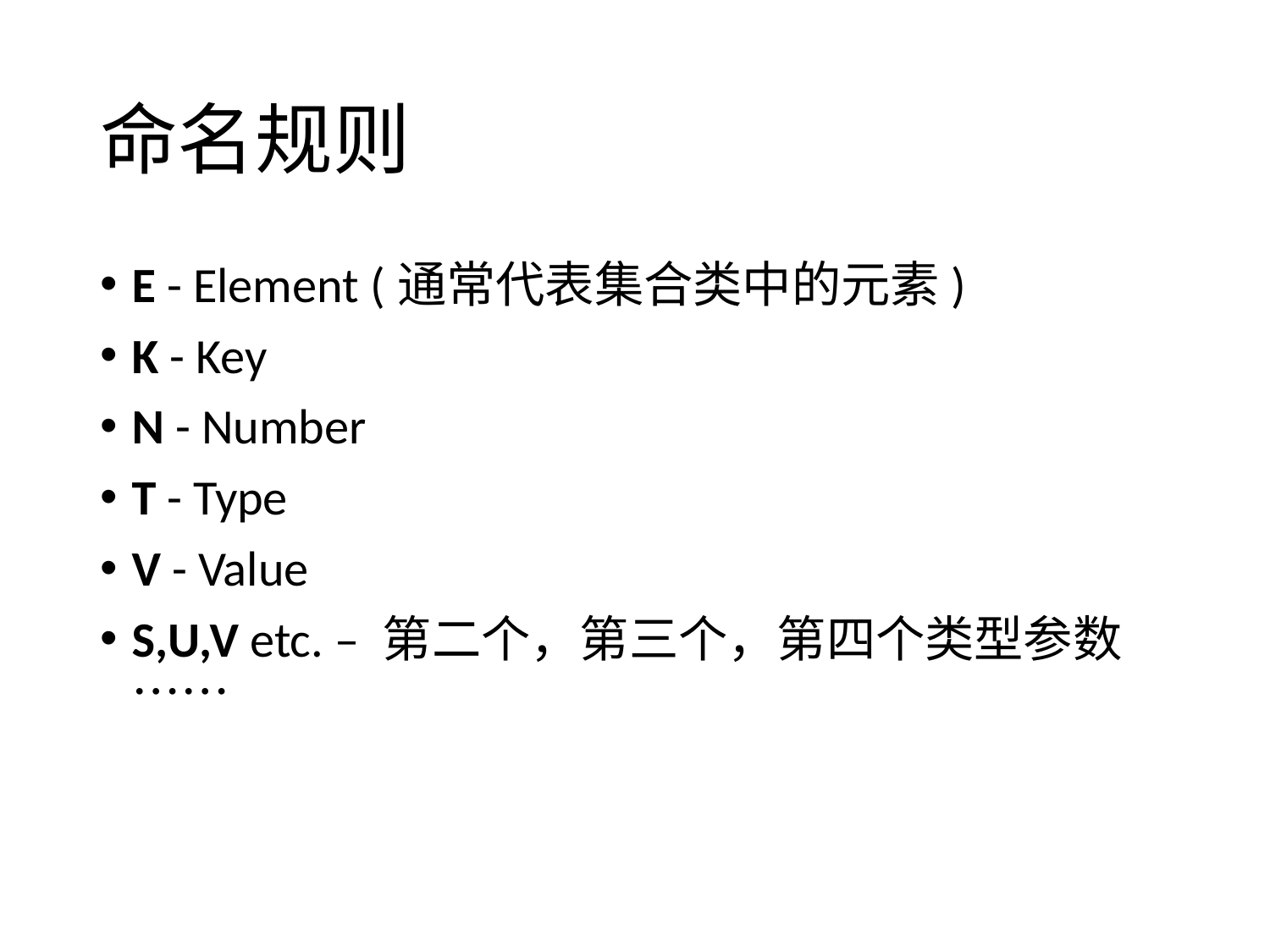

# 命名规则
E - Element (通常代表集合类中的元素)
K - Key
N - Number
T - Type
V - Value
S,U,V etc. – 第二个，第三个，第四个类型参数……